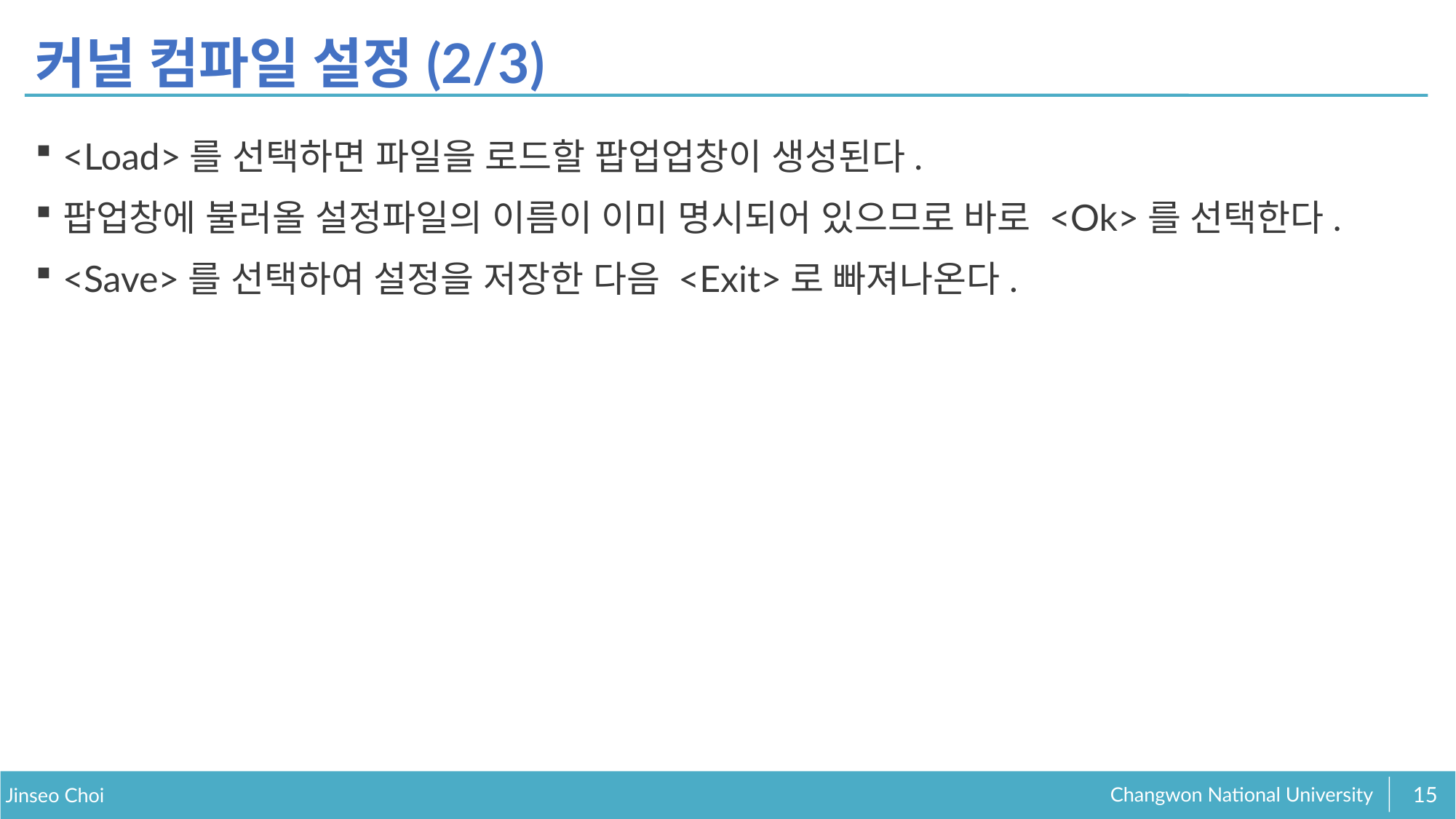

커널 컴파일 설정(2/3)
<Load>를 선택하면 파일을 로드할 팝업업창이 생성된다.
팝업창에 불러올 설정파일의 이름이 이미 명시되어 있으므로 바로 <Ok>를 선택한다.
<Save>를 선택하여 설정을 저장한 다음 <Exit>로 빠져나온다.

15